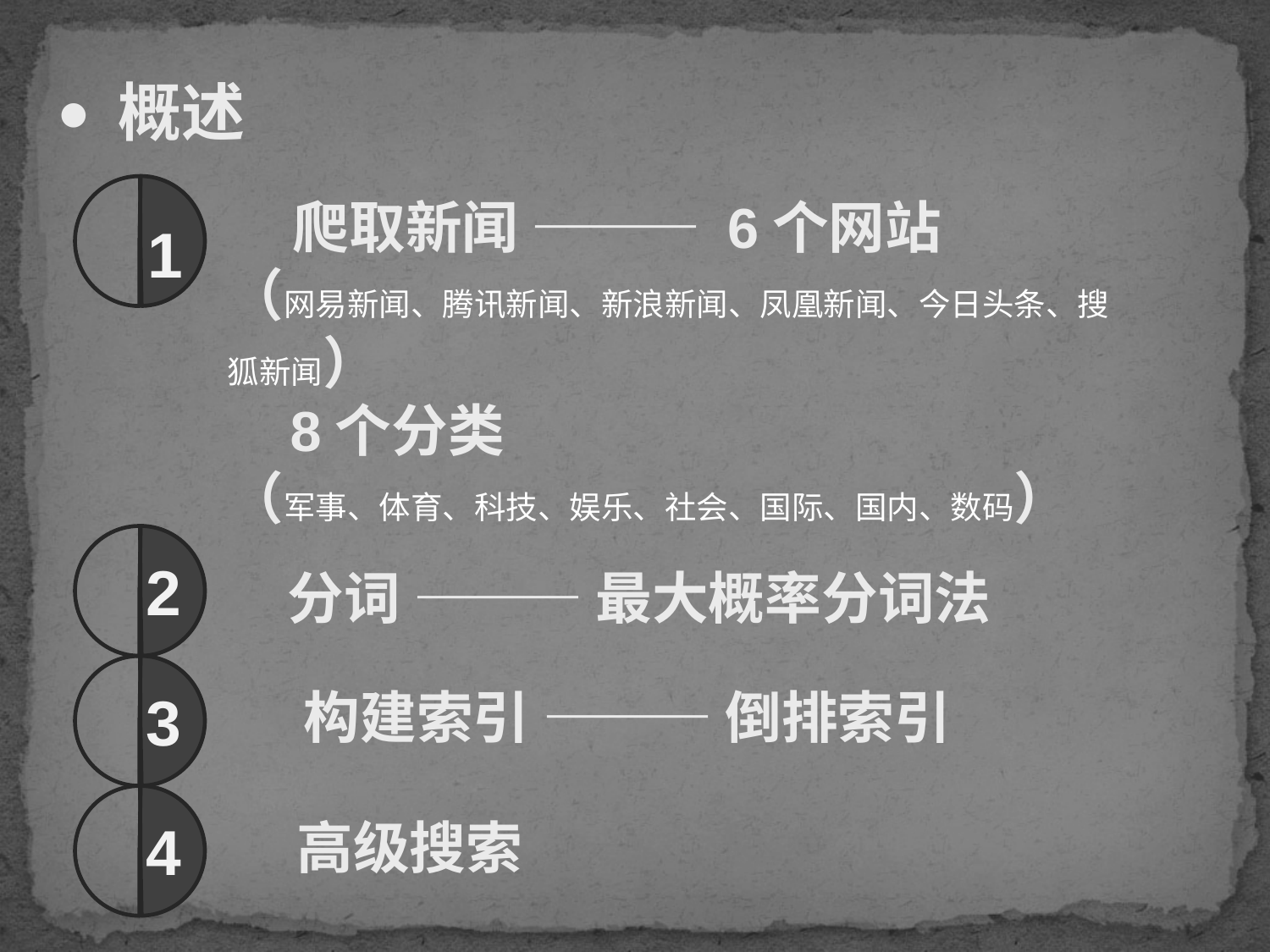

概述
●

1

    爬取新闻 ——— 6个网站
（网易新闻、腾讯新闻、新浪新闻、凤凰新闻、今日头条、搜狐新闻）
    8个分类
（军事、体育、科技、娱乐、社会、国际、国内、数码）
2

分词 ——— 最大概率分词法
3

 构建索引 ——— 倒排索引
4

  高级搜索